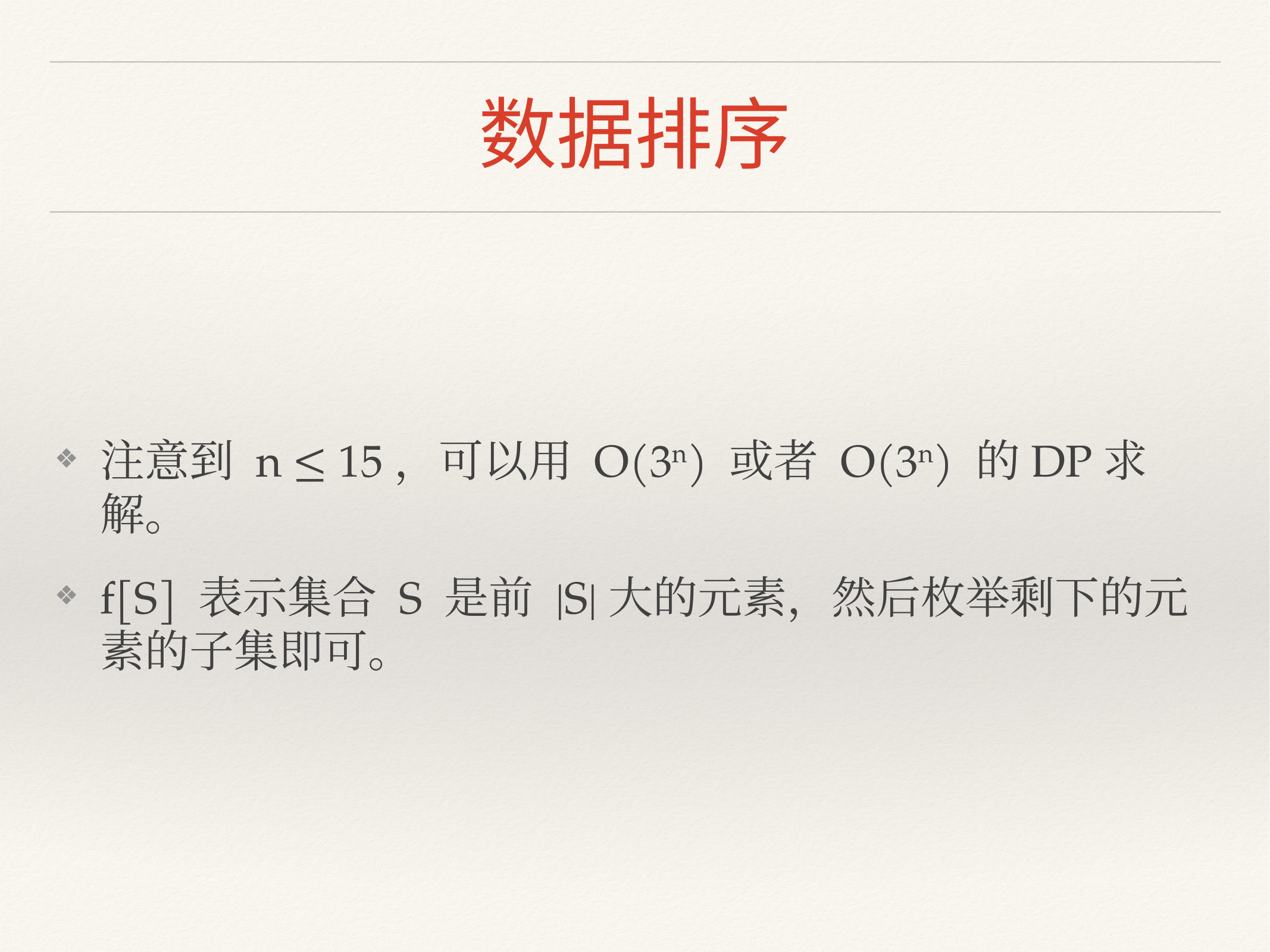

# 数据排序
注意到 n ≤ 15，可以用 O(3n) 或者 O(3n) 的DP求解。
f[S] 表示集合 S 是前 |S|大的元素，然后枚举剩下的元素的子集即可。